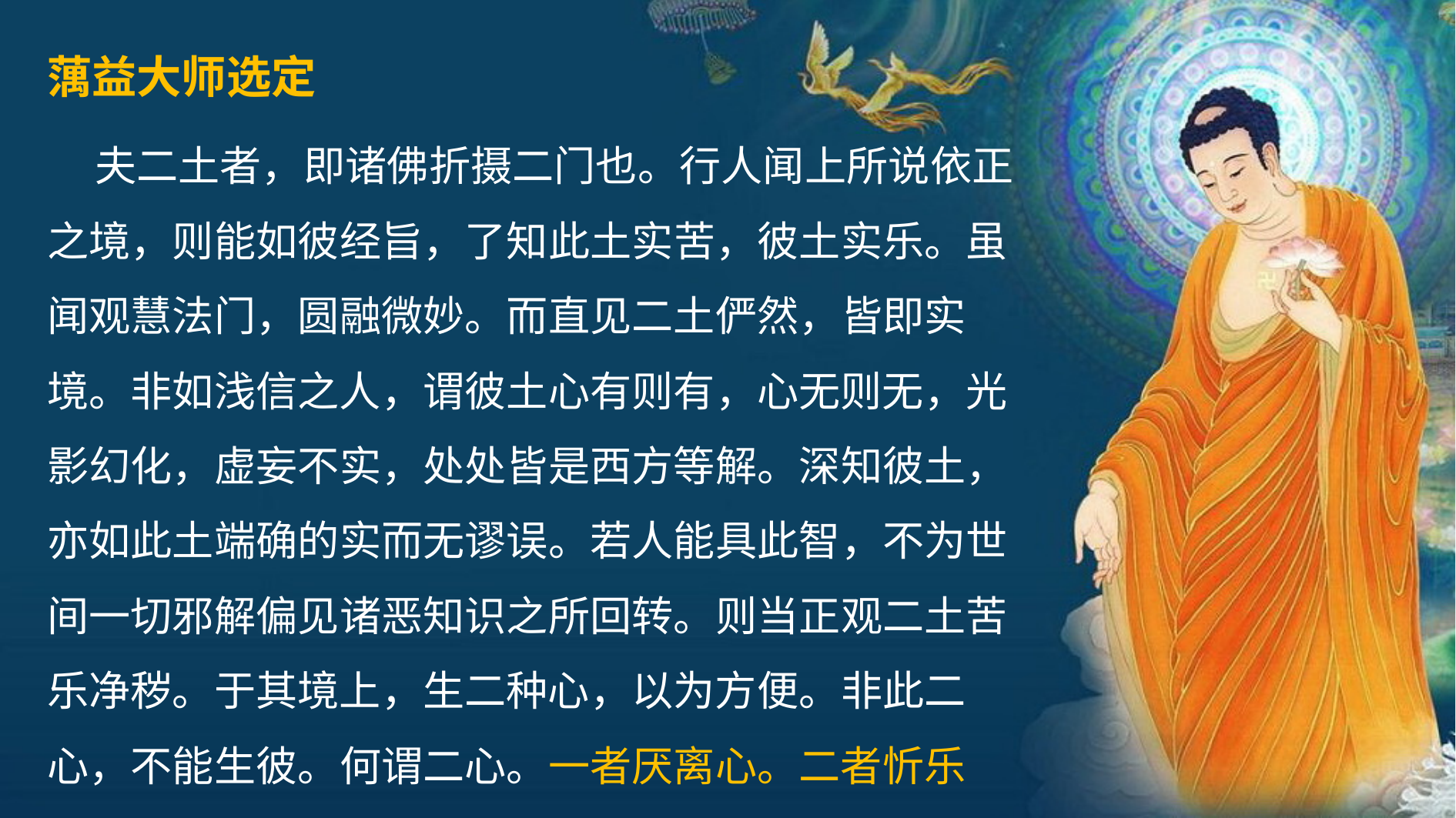

蕅益大师选定
    夫二土者，即诸佛折摄二门也。行人闻上所说依正之境，则能如彼经旨，了知此土实苦，彼土实乐。虽闻观慧法门，圆融微妙。而直见二土俨然，皆即实境。非如浅信之人，谓彼土心有则有，心无则无，光影幻化，虚妄不实，处处皆是西方等解。深知彼土，亦如此土端确的实而无谬误。若人能具此智，不为世间一切邪解偏见诸恶知识之所回转。则当正观二土苦乐净秽。于其境上，生二种心，以为方便。非此二心，不能生彼。何谓二心。一者厌离心。二者忻乐心。